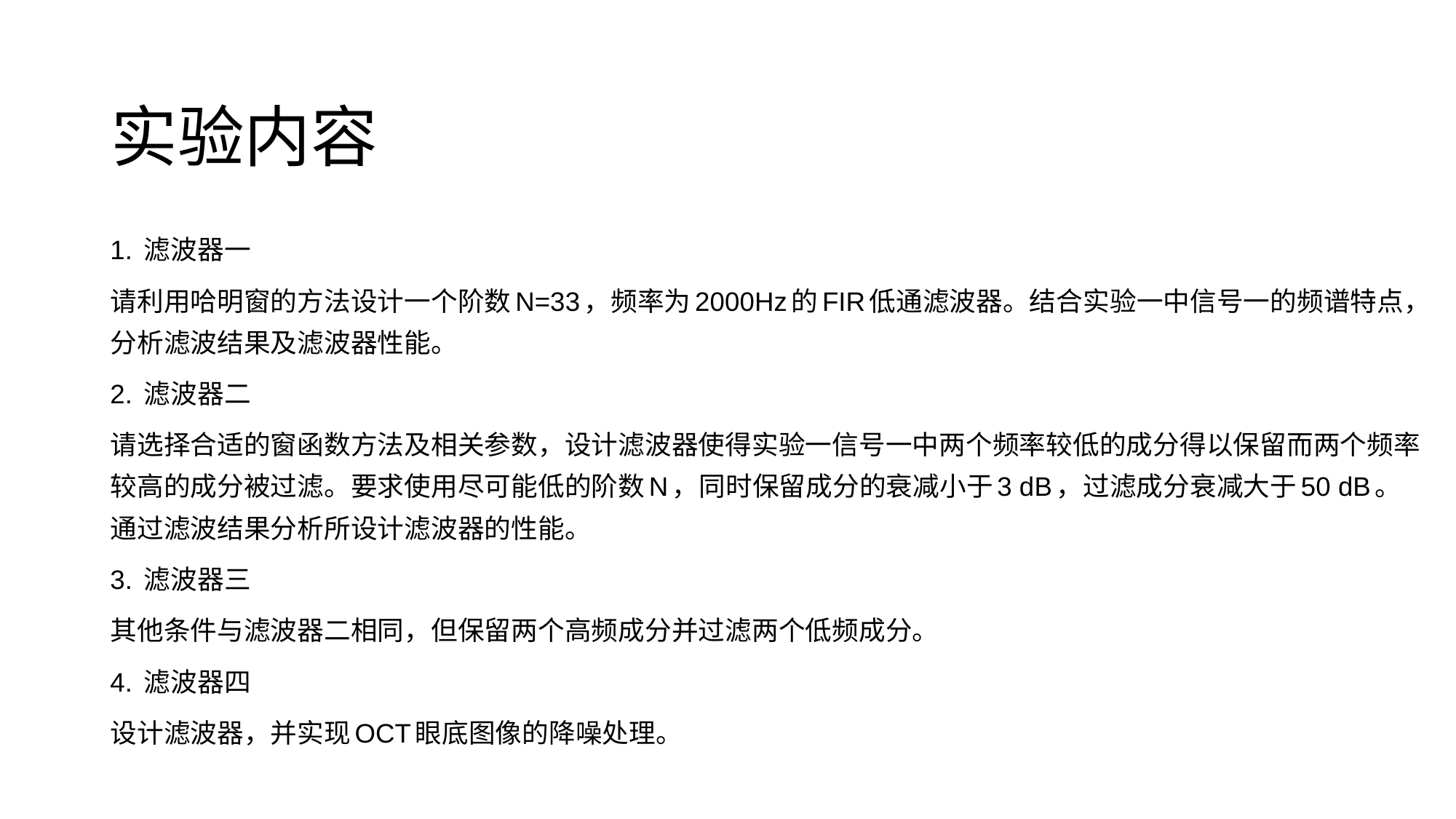

# 实验内容
1. 滤波器一
请利用哈明窗的方法设计一个阶数N=33，频率为2000Hz的FIR低通滤波器。结合实验一中信号一的频谱特点，分析滤波结果及滤波器性能。
2. 滤波器二
请选择合适的窗函数方法及相关参数，设计滤波器使得实验一信号一中两个频率较低的成分得以保留而两个频率较高的成分被过滤。要求使用尽可能低的阶数N，同时保留成分的衰减小于3 dB，过滤成分衰减大于50 dB。通过滤波结果分析所设计滤波器的性能。
3. 滤波器三
其他条件与滤波器二相同，但保留两个高频成分并过滤两个低频成分。
4. 滤波器四
设计滤波器，并实现OCT眼底图像的降噪处理。